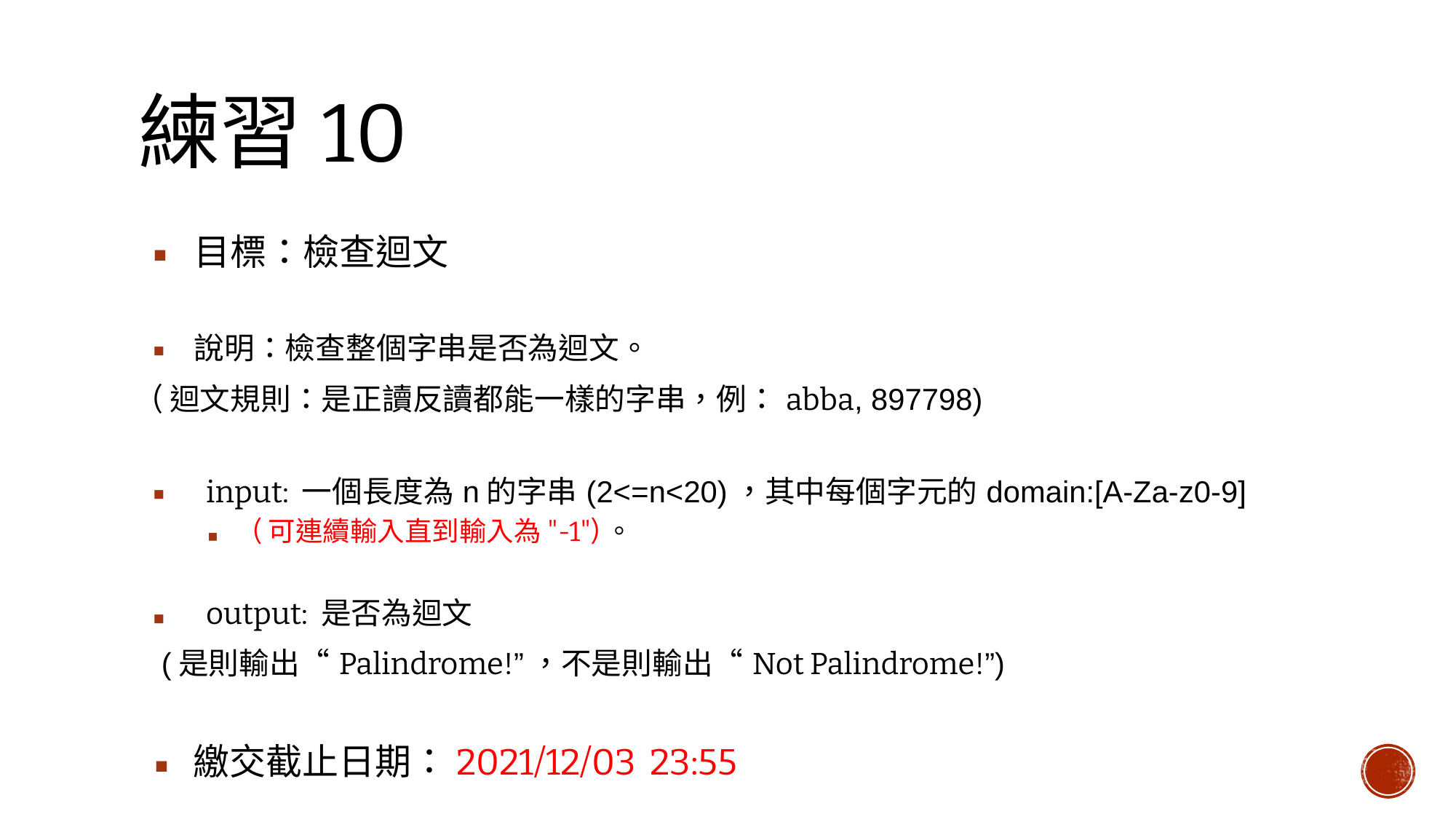

# 練習10
目標：檢查迴文

說明：檢查整個字串是否為迴文。
(迴文規則：是正讀反讀都能一樣的字串，例：abba, 897798)

  input: 一個長度為n的字串(2<=n<20)，其中每個字元的domain:[A-Za-z0-9]
 (可連續輸入直到輸入為"-1")。

  output: 是否為迴文
 (是則輸出“Palindrome!”，不是則輸出“Not Palindrome!”)

繳交截止日期：2021/12/03  23:55